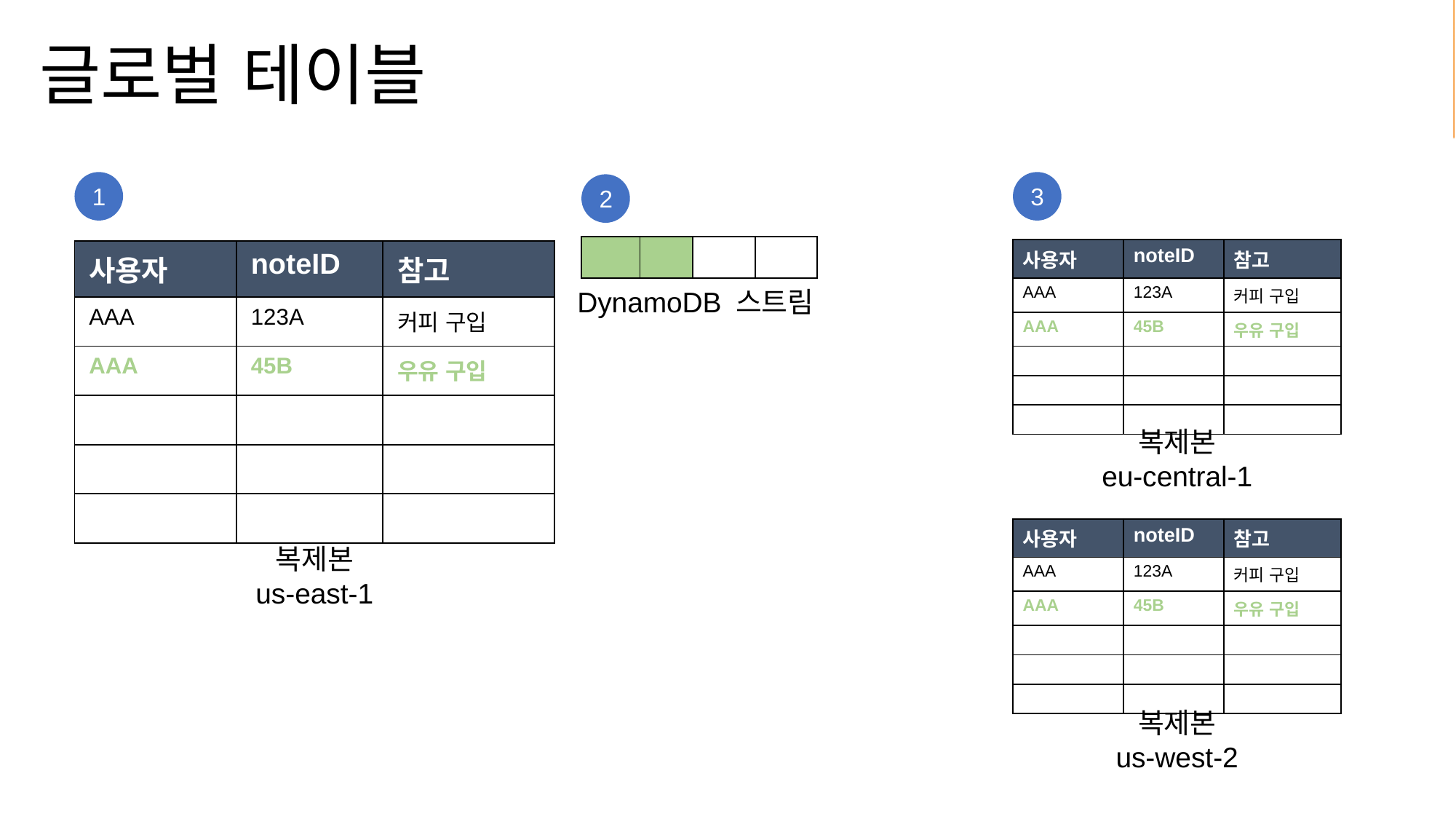

# 글로벌 테이블

1

3

2
|  |  |  |  |
| --- | --- | --- | --- |
| 사용자 | noteID | 참고 |
| --- | --- | --- |
| AAA | 123A | 커피 구입 |
| AAA | 45B | 우유 구입 |
|  |  |  |
|  |  |  |
|  |  |  |
| 사용자 | noteID | 참고 |
| --- | --- | --- |
| AAA | 123A | 커피 구입 |
| AAA | 45B | 우유 구입 |
|  |  |  |
|  |  |  |
|  |  |  |
DynamoDB 스트림
복제본
eu-central-1
| 사용자 | noteID | 참고 |
| --- | --- | --- |
| AAA | 123A | 커피 구입 |
| AAA | 45B | 우유 구입 |
|  |  |  |
|  |  |  |
|  |  |  |
복제본
us-east-1
복제본
us-west-2